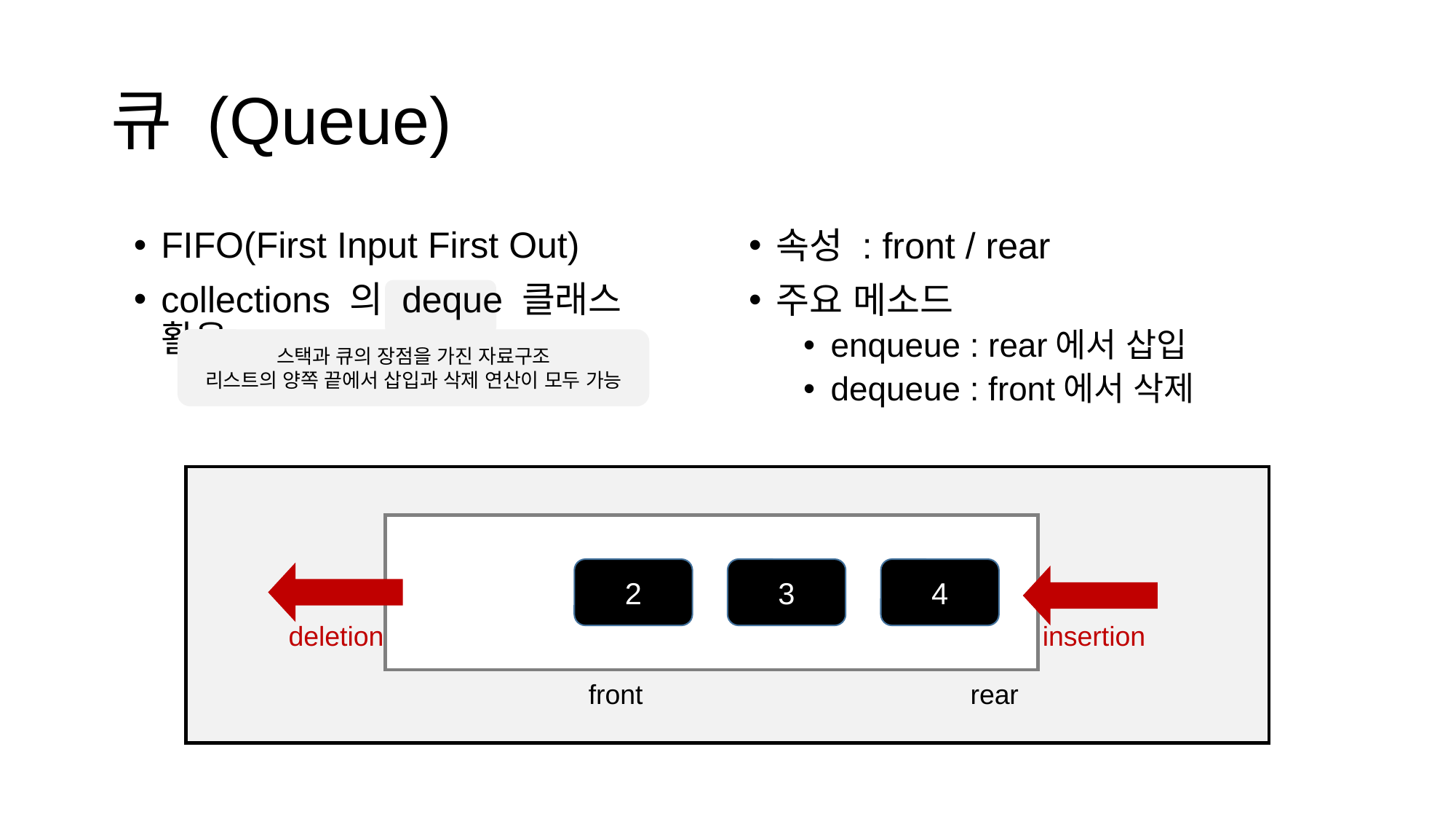

# 큐 (Queue)
FIFO(First Input First Out)
collections 의 deque 클래스 활용
속성 : front / rear
주요 메소드
enqueue : rear에서 삽입
dequeue : front에서 삭제

스택과 큐의 장점을 가진 자료구조
리스트의 양쪽 끝에서 삽입과 삭제 연산이 모두 가능

2
3
4

deletion
insertion
front
rear